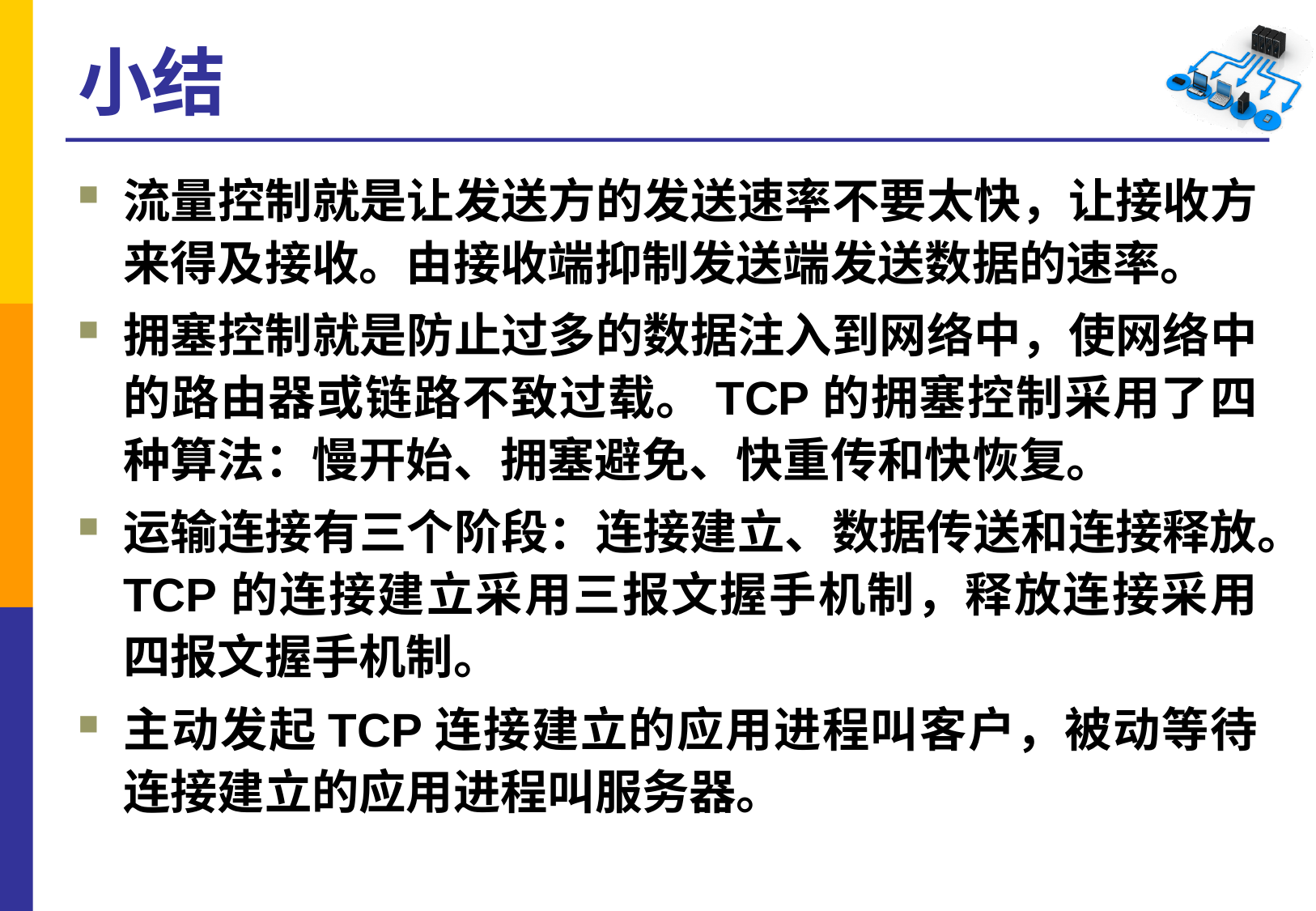

# 小结
流量控制就是让发送方的发送速率不要太快，让接收方来得及接收。由接收端抑制发送端发送数据的速率。
拥塞控制就是防止过多的数据注入到网络中，使网络中的路由器或链路不致过载。TCP的拥塞控制采用了四种算法：慢开始、拥塞避免、快重传和快恢复。
运输连接有三个阶段：连接建立、数据传送和连接释放。TCP的连接建立采用三报文握手机制，释放连接采用四报文握手机制。
主动发起TCP连接建立的应用进程叫客户，被动等待连接建立的应用进程叫服务器。